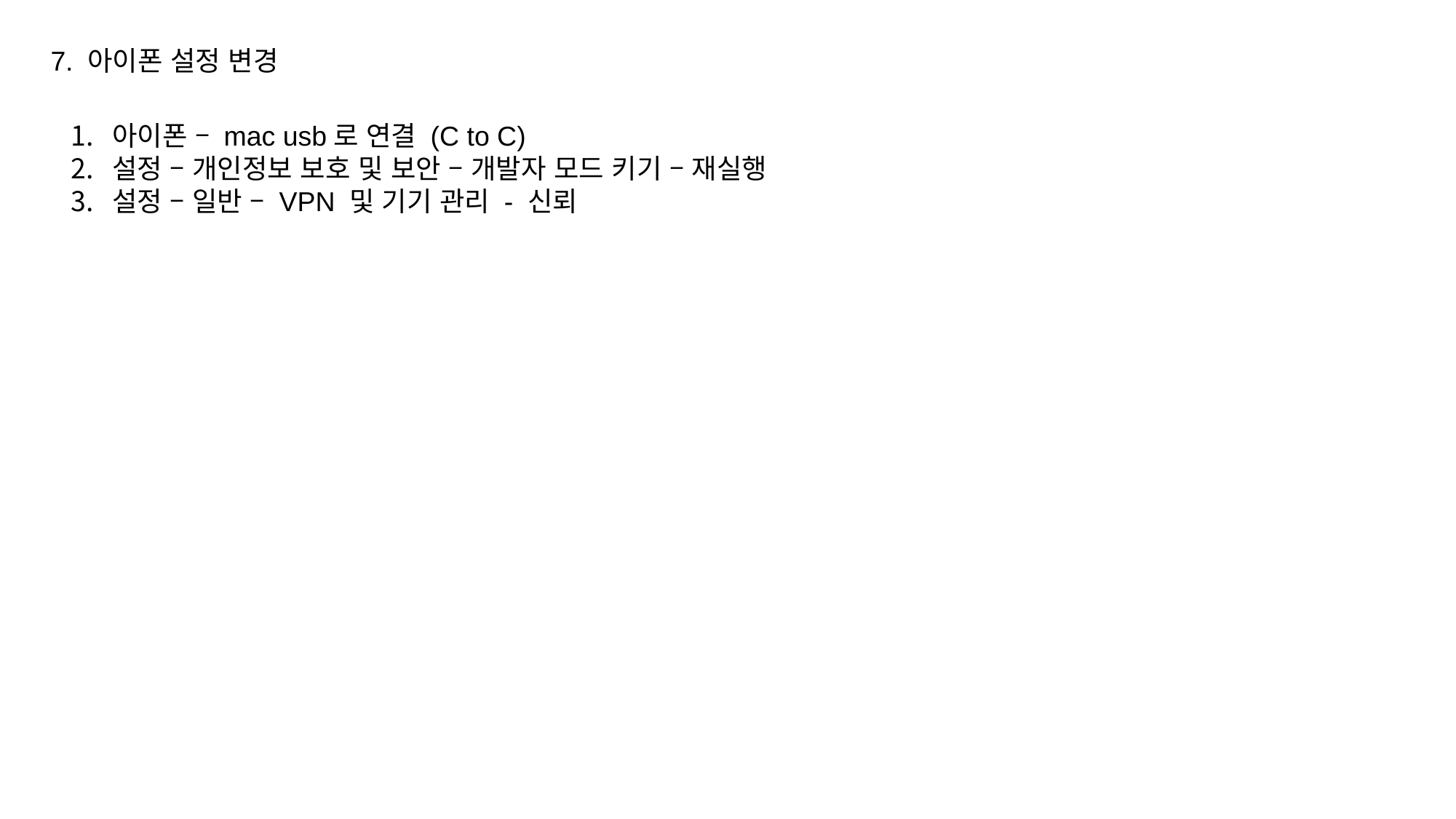

7. 아이폰 설정 변경
아이폰 – mac usb로 연결 (C to C)
설정 – 개인정보 보호 및 보안 – 개발자 모드 키기 – 재실행
설정 – 일반 – VPN 및 기기 관리 - 신뢰